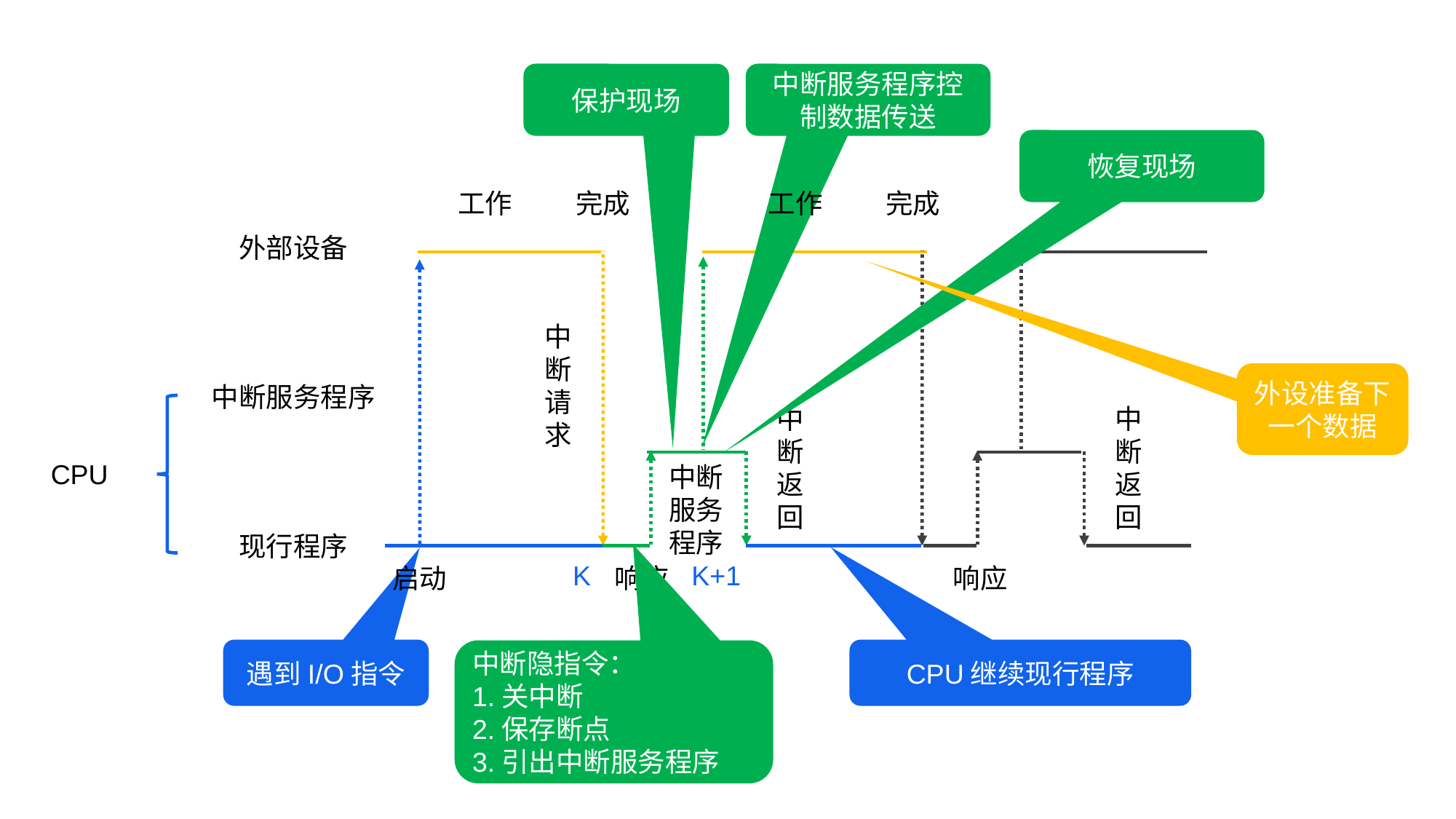

保护现场
中断服务程序控制数据传送
恢复现场
工作
完成
工作
完成
外部设备
中断请求
外设准备下一个数据
中断服务程序

中断返回
中断返回
CPU
中断服务程序
现行程序
K
K+1
启动
响应
响应
遇到I/O指令
CPU继续现行程序
中断隐指令：
1.关中断
2.保存断点
3.引出中断服务程序